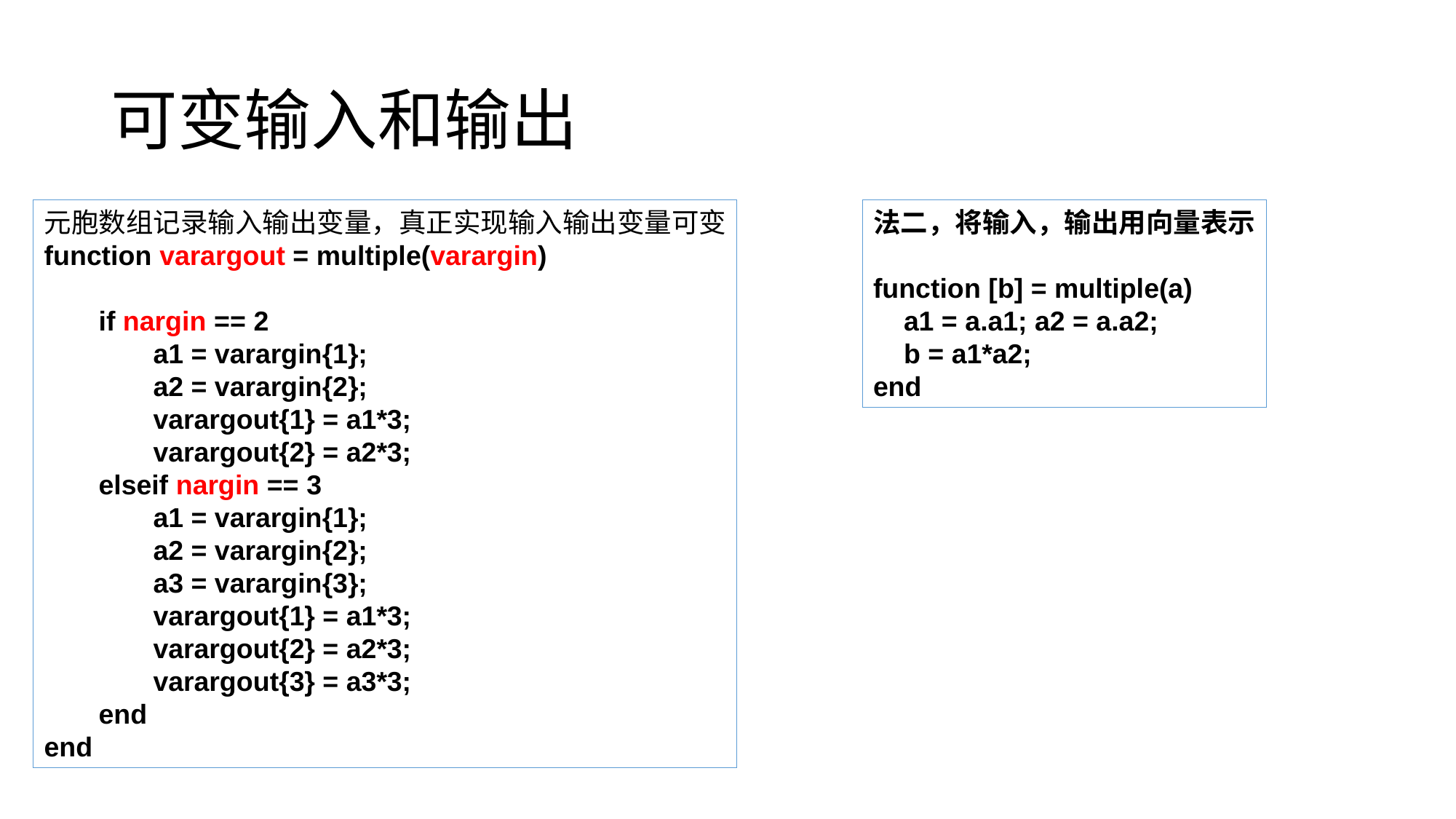

# 可变输入和输出
元胞数组记录输入输出变量，真正实现输入输出变量可变
function varargout = multiple(varargin)

if nargin == 2
a1 = varargin{1};
a2 = varargin{2};
varargout{1} = a1*3;
varargout{2} = a2*3;
elseif nargin == 3
a1 = varargin{1};
a2 = varargin{2};
a3 = varargin{3};
varargout{1} = a1*3;
varargout{2} = a2*3;
varargout{3} = a3*3;
end
end
法二，将输入，输出用向量表示

function [b] = multiple(a)
    a1 = a.a1; a2 = a.a2;
    b = a1*a2;
end